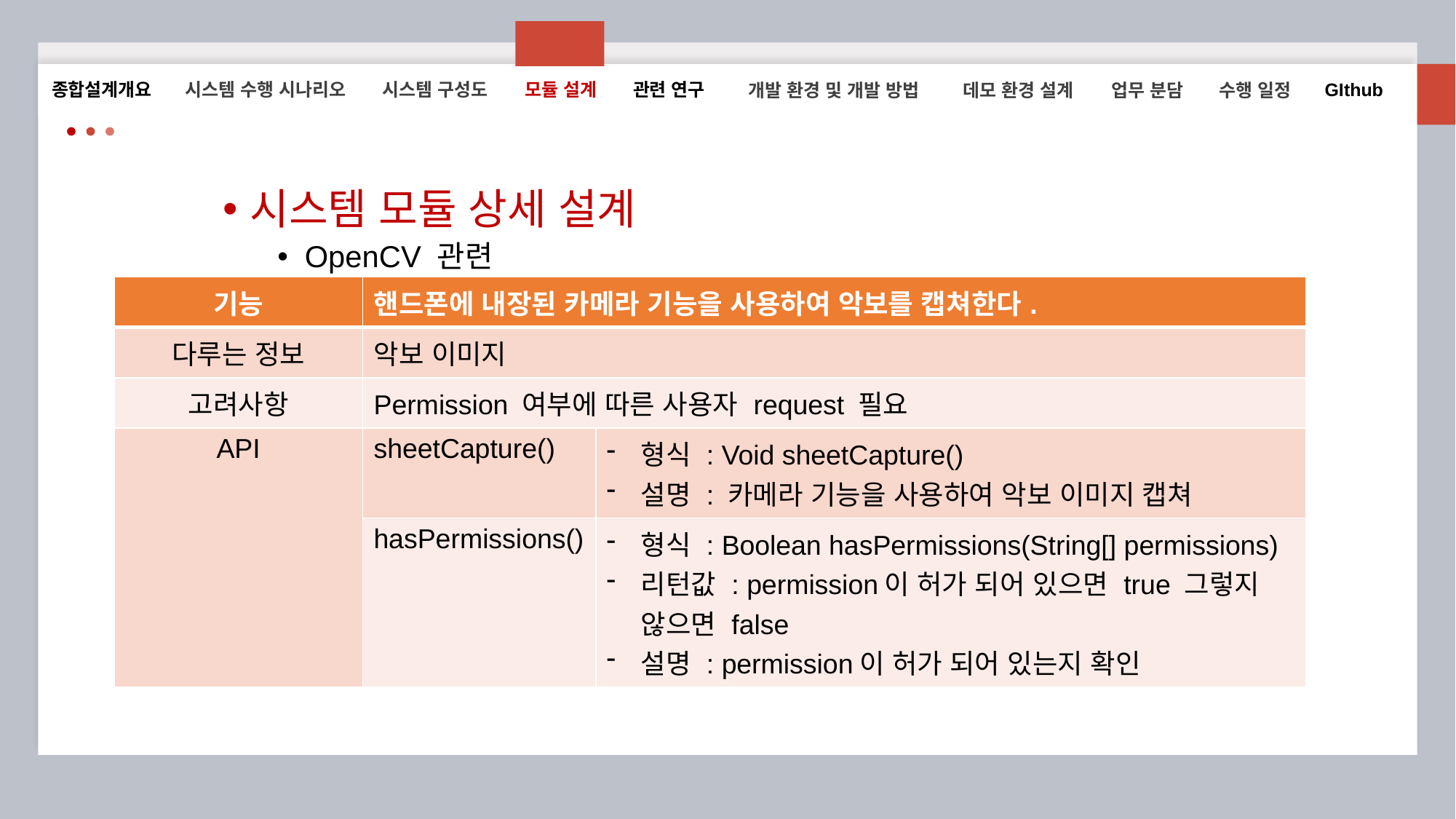

시스템 수행 시나리오
시스템 구성도
모듈 설계
관련 연구
GIthub
종합설계개요
개발 환경 및 개발 방법
데모 환경 설계
업무 분담
수행 일정

시스템 모듈 상세 설계
OpenCV 관련

| 기능 | 핸드폰에 내장된 카메라 기능을 사용하여 악보를 캡쳐한다. |  |
| --- | --- | --- |
| 다루는 정보 | 악보 이미지 |  |
| 고려사항 | Permission 여부에 따른 사용자 request 필요 |  |
| API | sheetCapture() | 형식 : Void sheetCapture() 설명 : 카메라 기능을 사용하여 악보 이미지 캡쳐 |
|  | hasPermissions() | 형식 : Boolean hasPermissions(String[] permissions) 리턴값 : permission이 허가 되어 있으면 true 그렇지 않으면 false 설명 : permission이 허가 되어 있는지 확인 |